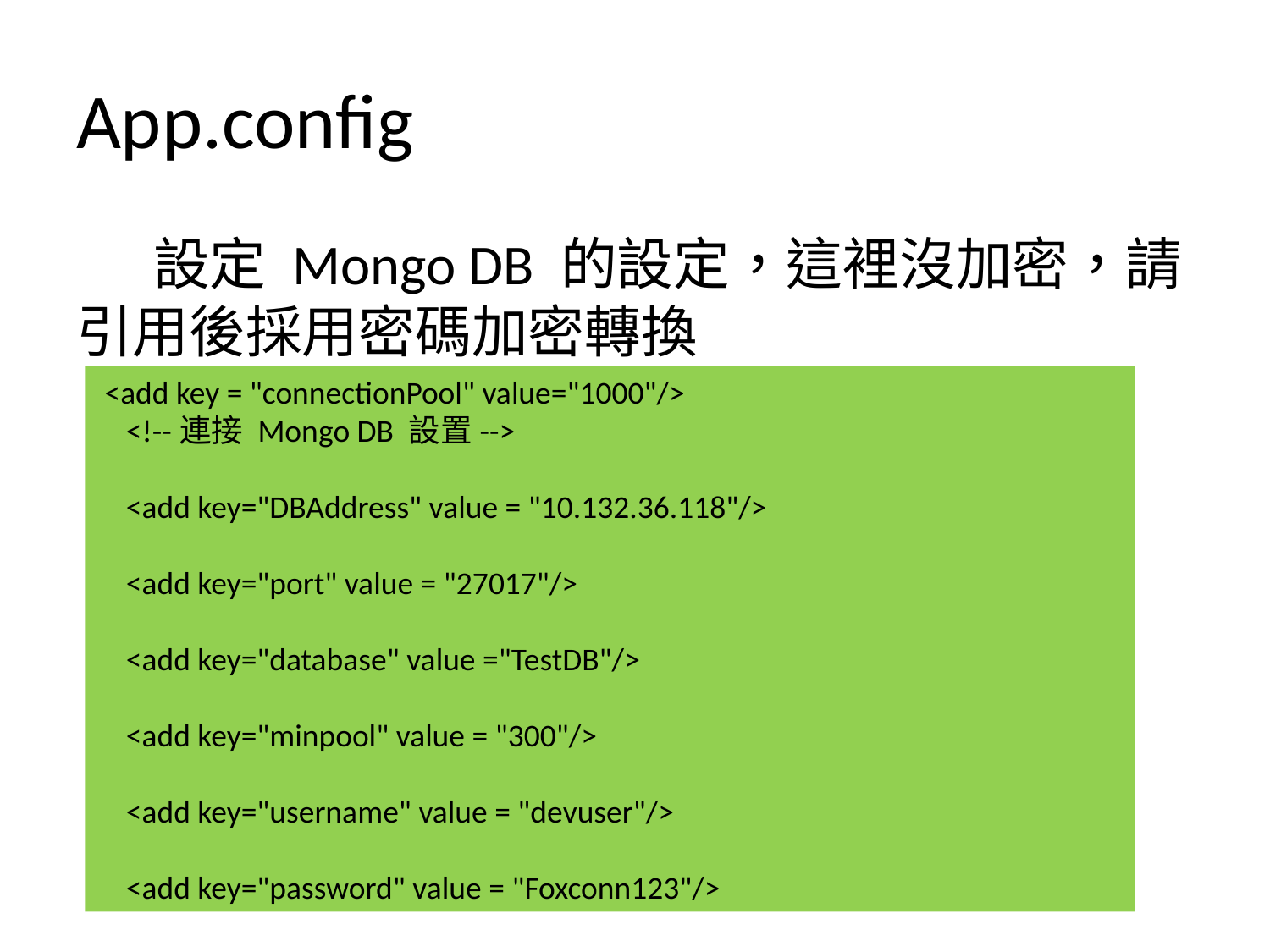

# App.config
     設定 Mongo DB 的設定，這裡沒加密，請引用後採用密碼加密轉換
 <add key = "connectionPool" value="1000"/>
    <!--連接 Mongo DB 設置-->

    <add key="DBAddress" value = "10.132.36.118"/>

    <add key="port" value = "27017"/>

    <add key="database" value ="TestDB"/>

    <add key="minpool" value = "300"/>

    <add key="username" value = "devuser"/>

    <add key="password" value = "Foxconn123"/>